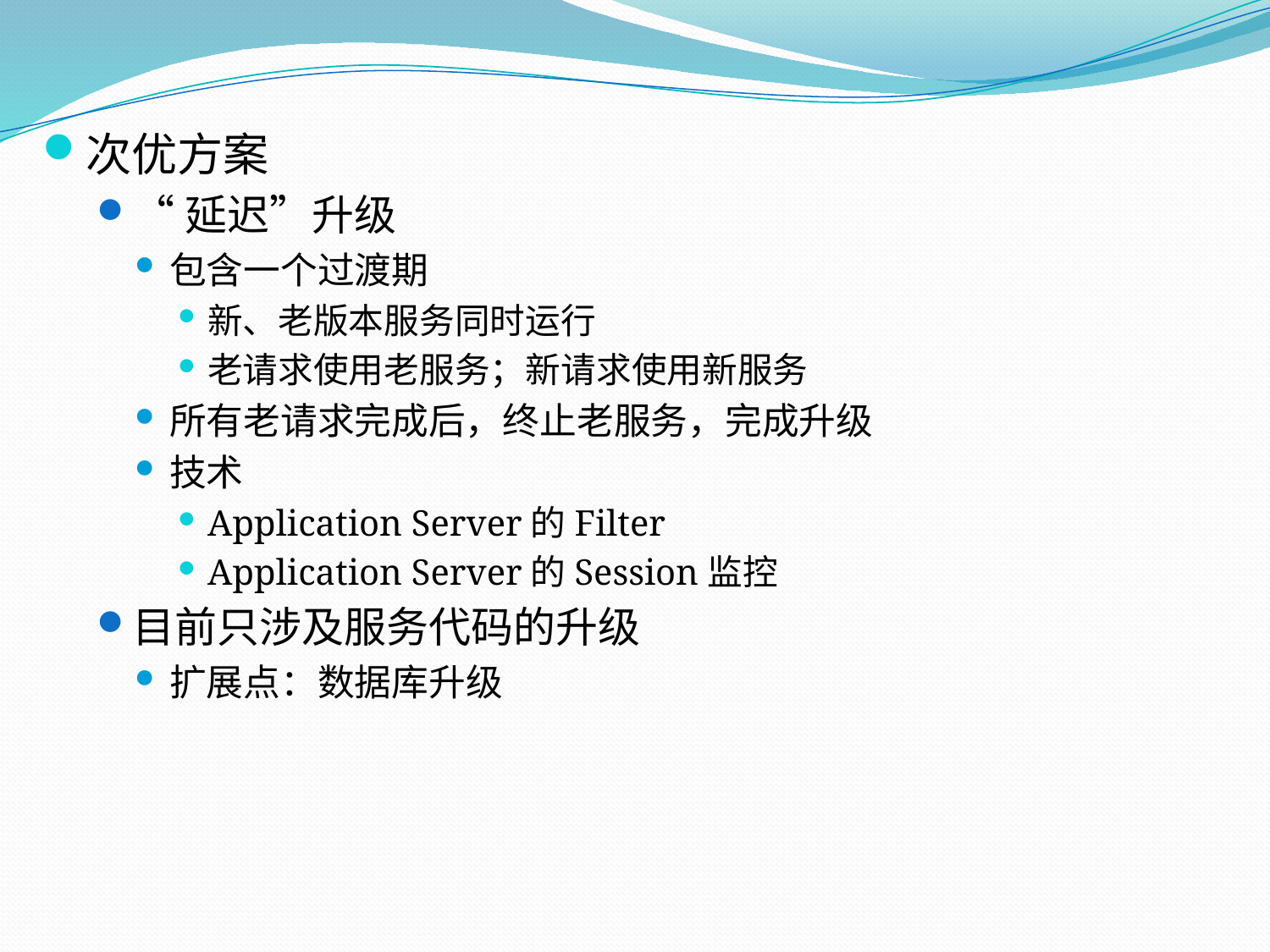

次优方案
“延迟”升级
包含一个过渡期
新、老版本服务同时运行
老请求使用老服务；新请求使用新服务
所有老请求完成后，终止老服务，完成升级
技术
Application Server的Filter
Application Server的Session监控
目前只涉及服务代码的升级
扩展点：数据库升级